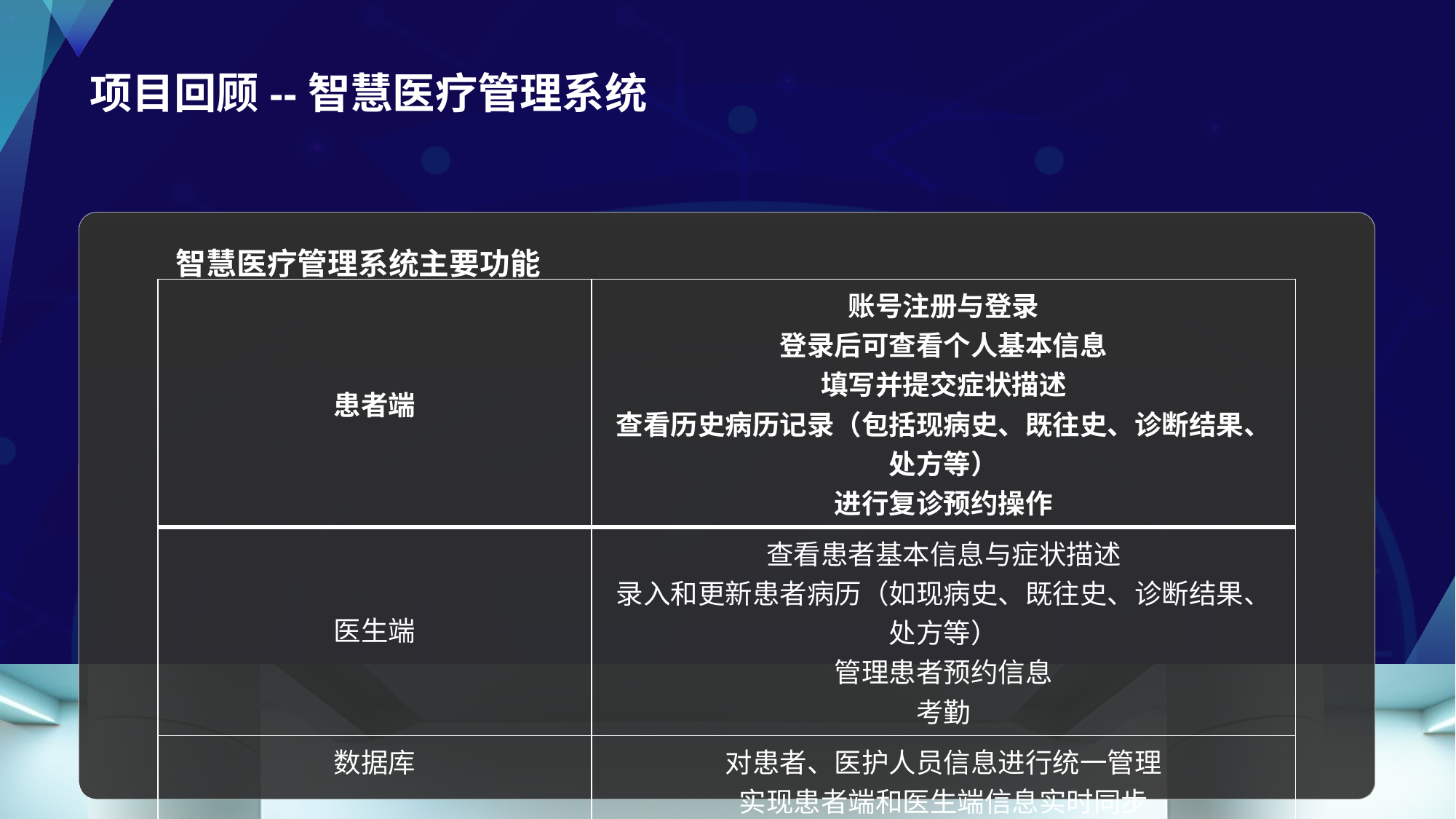

# 项目回顾--智慧医疗管理系统

智慧医疗管理系统主要功能

| 患者端 | 账号注册与登录 登录后可查看个人基本信息 填写并提交症状描述 查看历史病历记录（包括现病史、既往史、诊断结果、处方等） 进行复诊预约操作 |
| --- | --- |
| 医生端 | 查看患者基本信息与症状描述 录入和更新患者病历（如现病史、既往史、诊断结果、处方等） 管理患者预约信息 考勤 |
| 数据库 | 对患者、医护人员信息进行统一管理 实现患者端和医生端信息实时同步 |